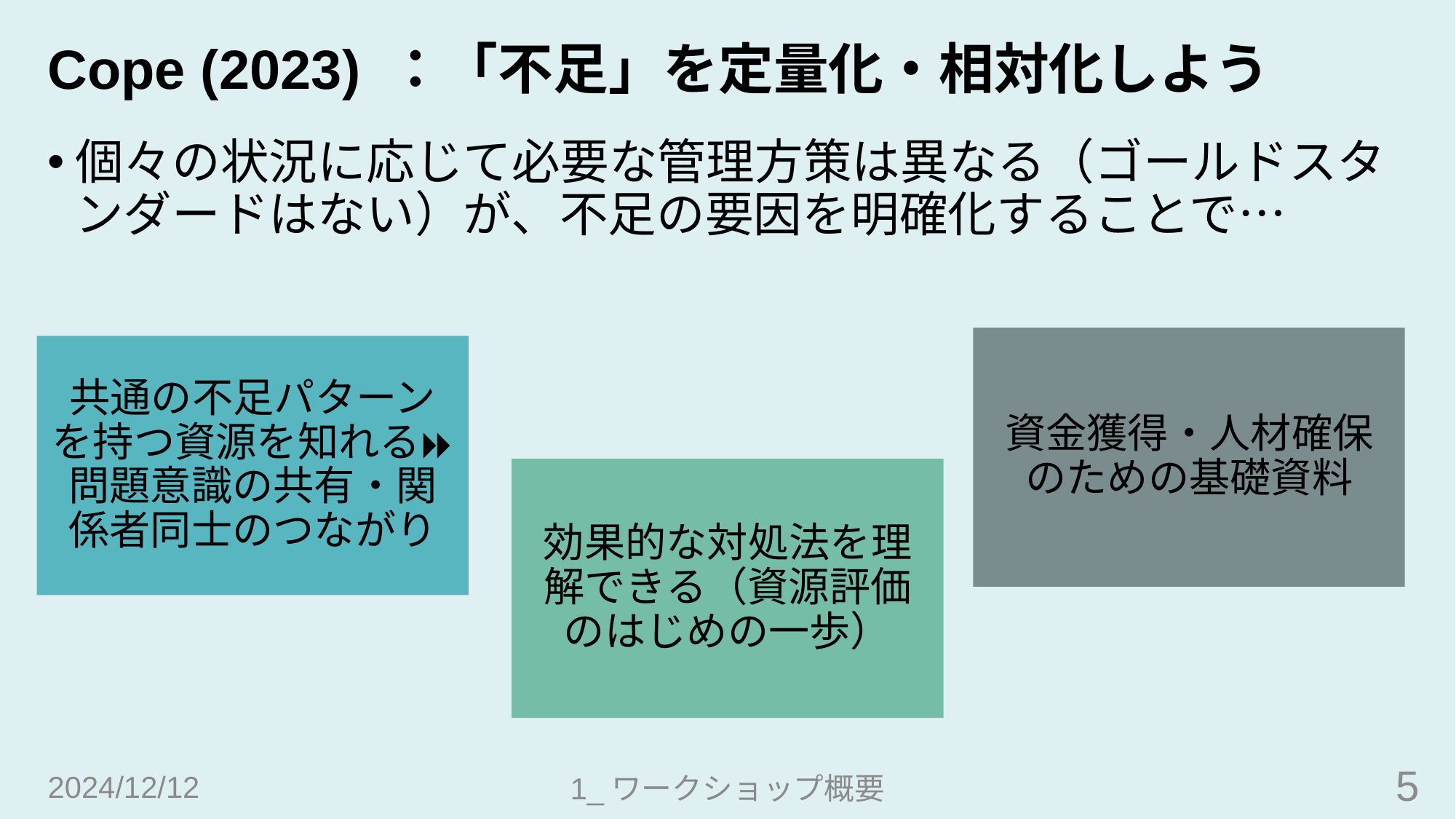

# Cope (2023) ：「不足」を定量化・相対化しよう
個々の状況に応じて必要な管理方策は異なる（ゴールドスタンダードはない）が、不足の要因を明確化することで…
共通の不足パターンを持つ資源を知れる⏩️問題意識の共有・関係者同士のつながり
効果的な対処法を理解できる（資源評価のはじめの一歩）
資金獲得・人材確保のための基礎資料
5
2024/12/12
1_ワークショップ概要